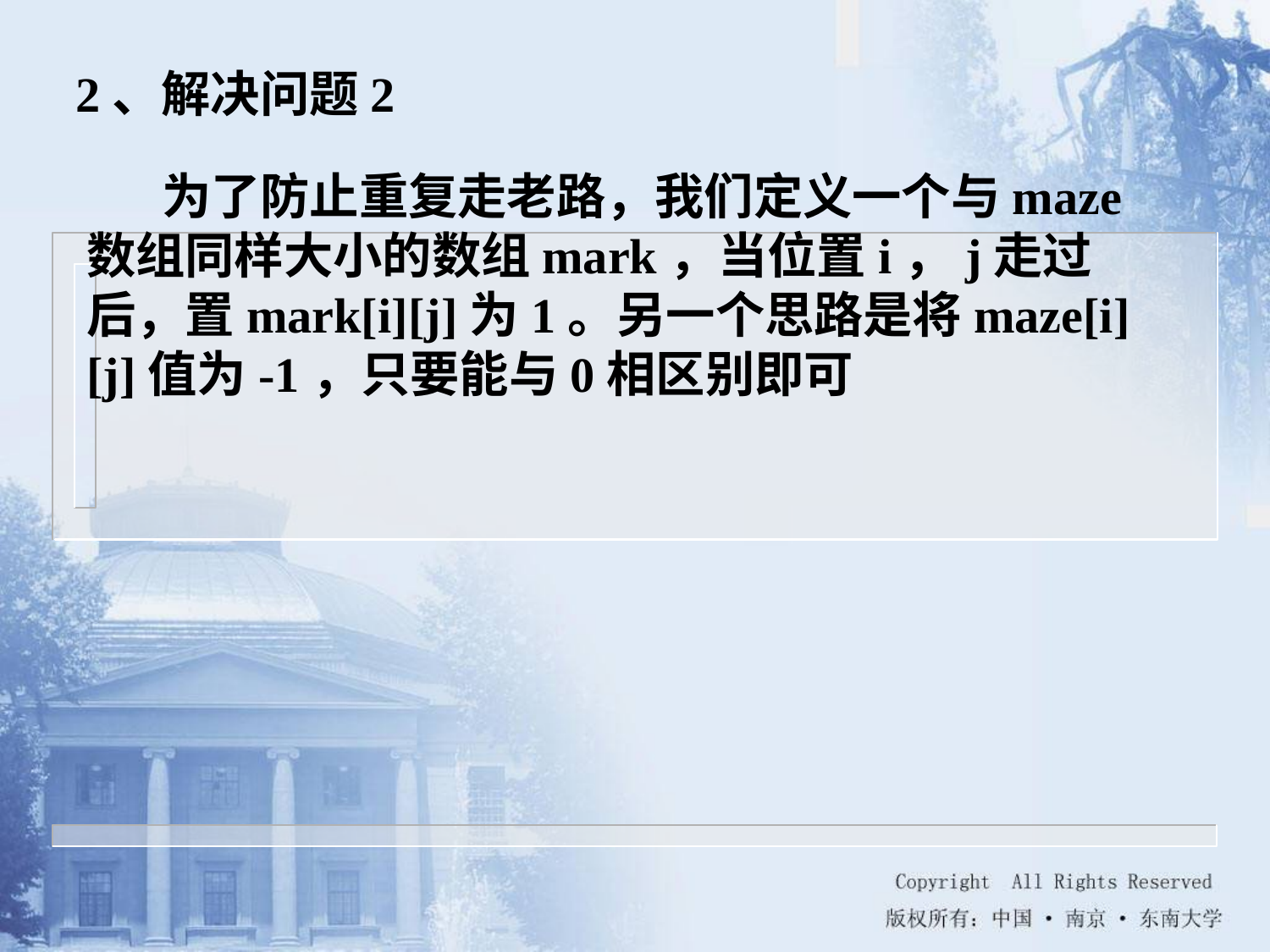

2、解决问题2
为了防止重复走老路，我们定义一个与maze数组同样大小的数组mark，当位置i，j走过后，置mark[i][j]为1。另一个思路是将maze[i][j]值为-1，只要能与0相区别即可